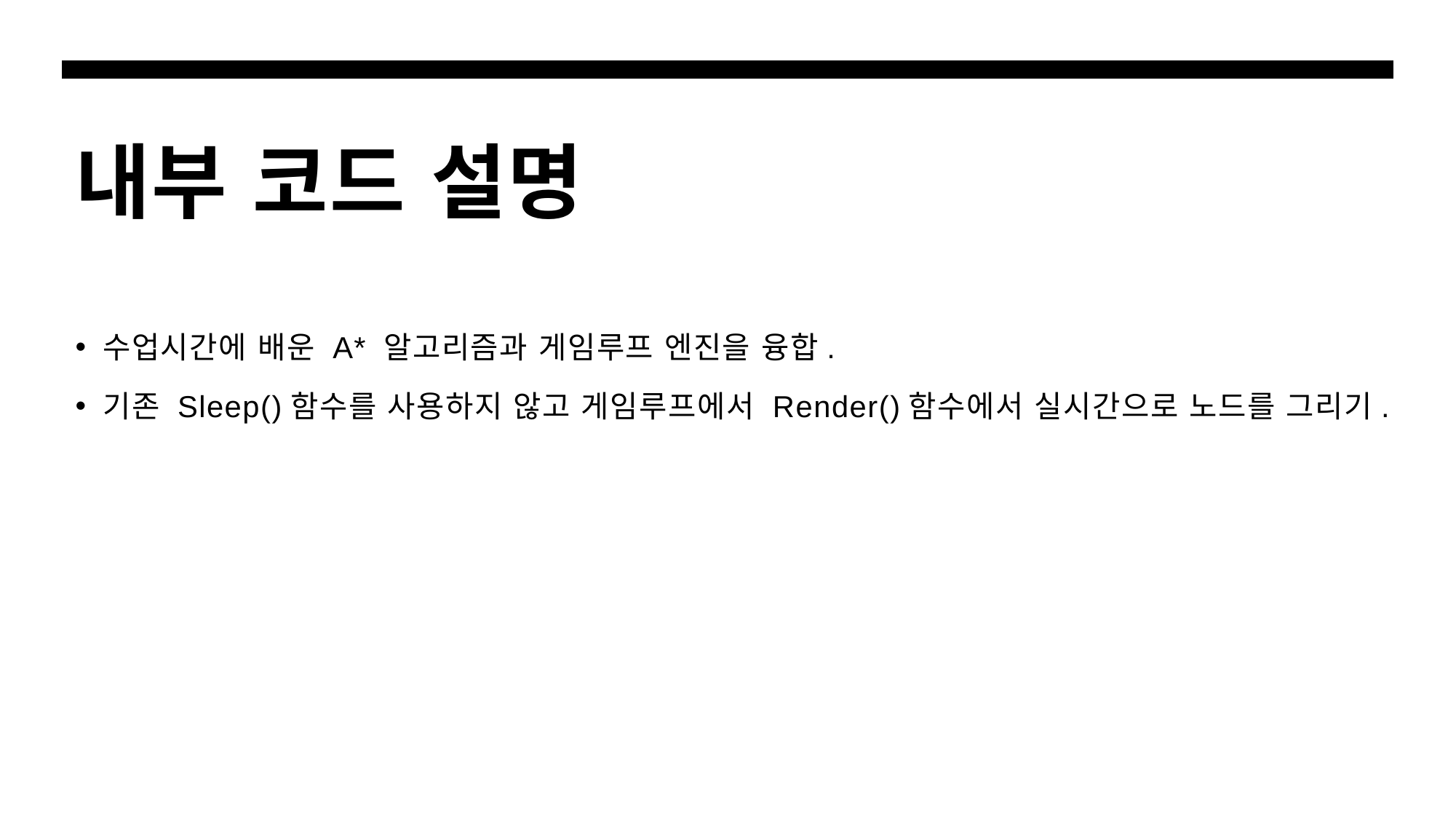

# 내부 코드 설명
수업시간에 배운 A* 알고리즘과 게임루프 엔진을 융합.
기존 Sleep()함수를 사용하지 않고 게임루프에서 Render()함수에서 실시간으로 노드를 그리기.